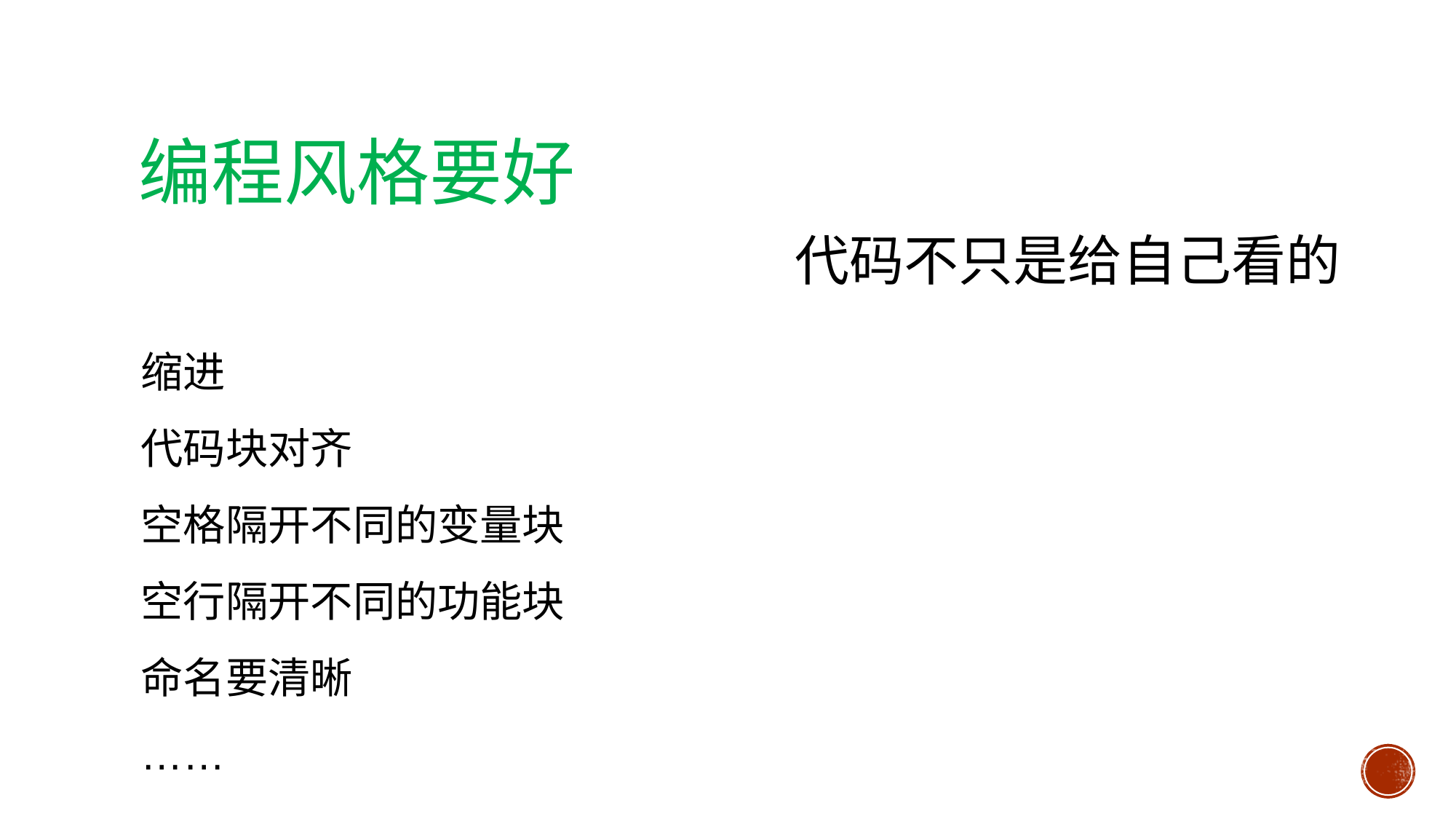

编程风格要好
代码不只是给自己看的
缩进
代码块对齐
空格隔开不同的变量块
空行隔开不同的功能块
命名要清晰
……